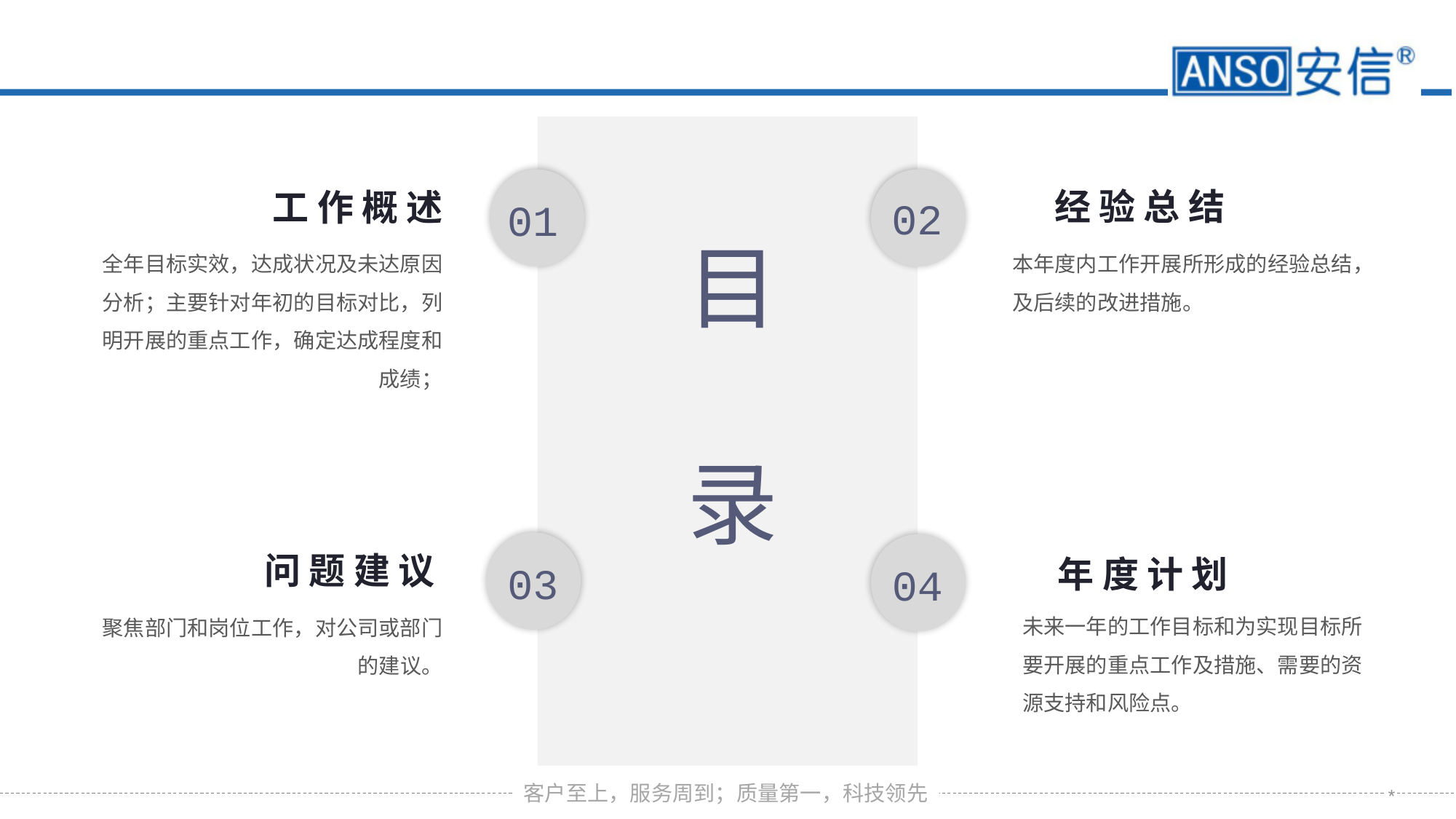

01

02
经 验 总 结
工 作 概 述
目
全年目标实效，达成状况及未达原因分析；主要针对年初的目标对比，列明开展的重点工作，确定达成程度和成绩；
本年度内工作开展所形成的经验总结，及后续的改进措施。
录

03

04
年 度 计 划
问 题 建 议
未来一年的工作目标和为实现目标所要开展的重点工作及措施、需要的资源支持和风险点。
聚焦部门和岗位工作，对公司或部门的建议。
*